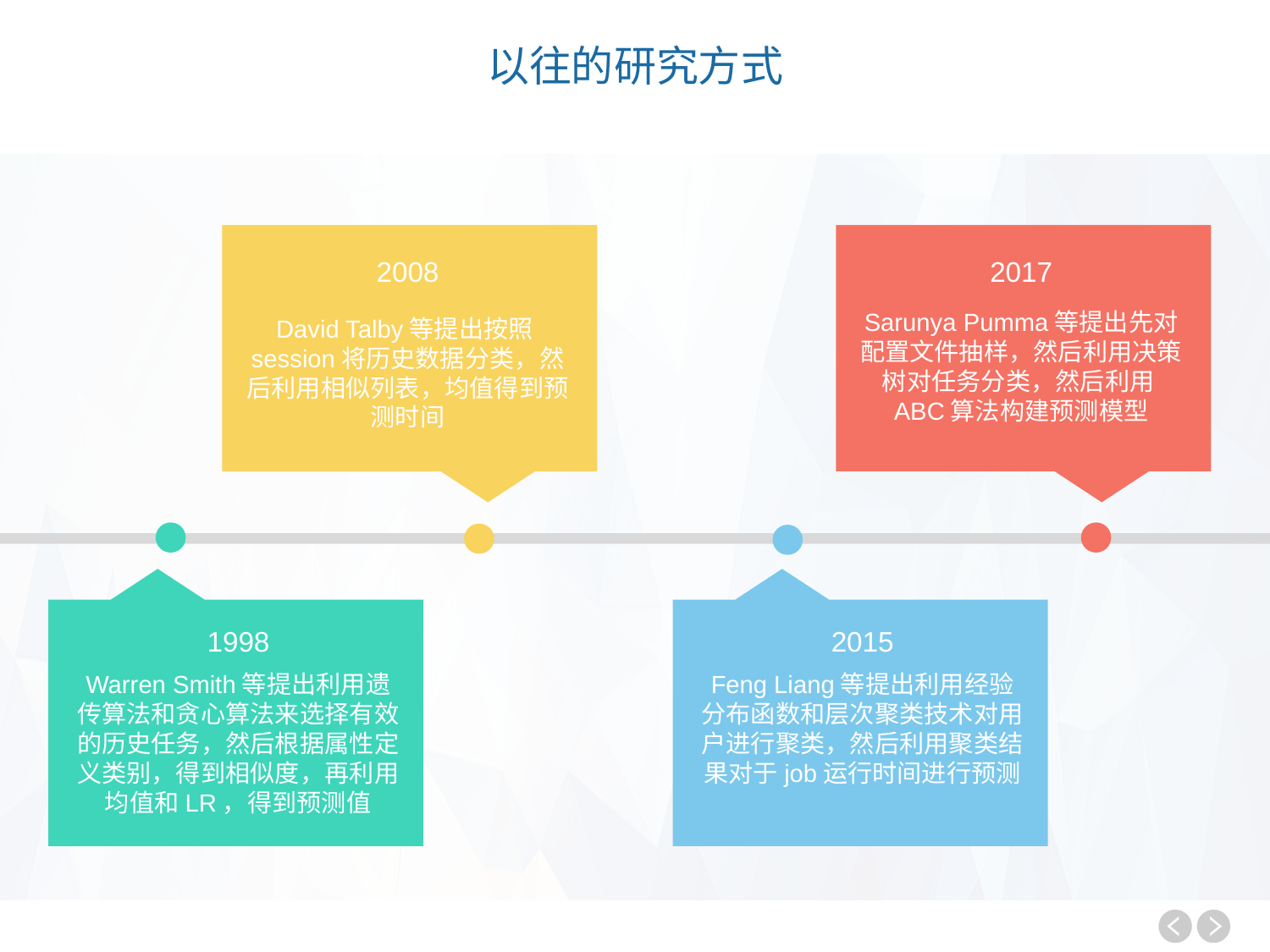

以往的研究方式

2008

David Talby等提出按照session将历史数据分类，然后利用相似列表，均值得到预测时间
2017
Sarunya Pumma等提出先对配置文件抽样，然后利用决策树对任务分类，然后利用ABC算法构建预测模型

1998

2015
Warren Smith等提出利用遗传算法和贪心算法来选择有效的历史任务，然后根据属性定义类别，得到相似度，再利用均值和LR，得到预测值
Feng Liang等提出利用经验分布函数和层次聚类技术对用户进行聚类，然后利用聚类结果对于job运行时间进行预测